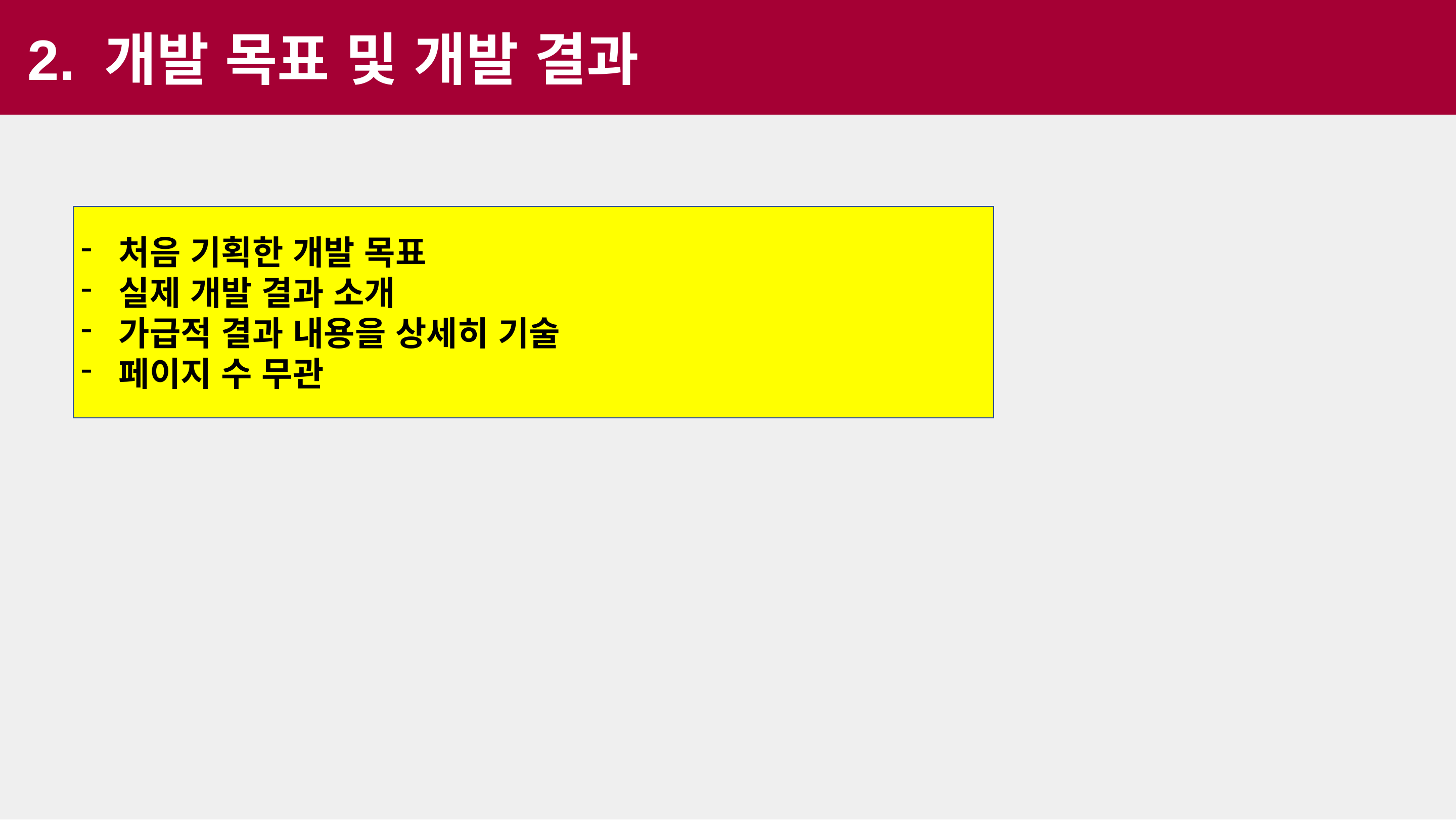

2. 개발 목표 및 개발 결과
처음 기획한 개발 목표
실제 개발 결과 소개
가급적 결과 내용을 상세히 기술
페이지 수 무관